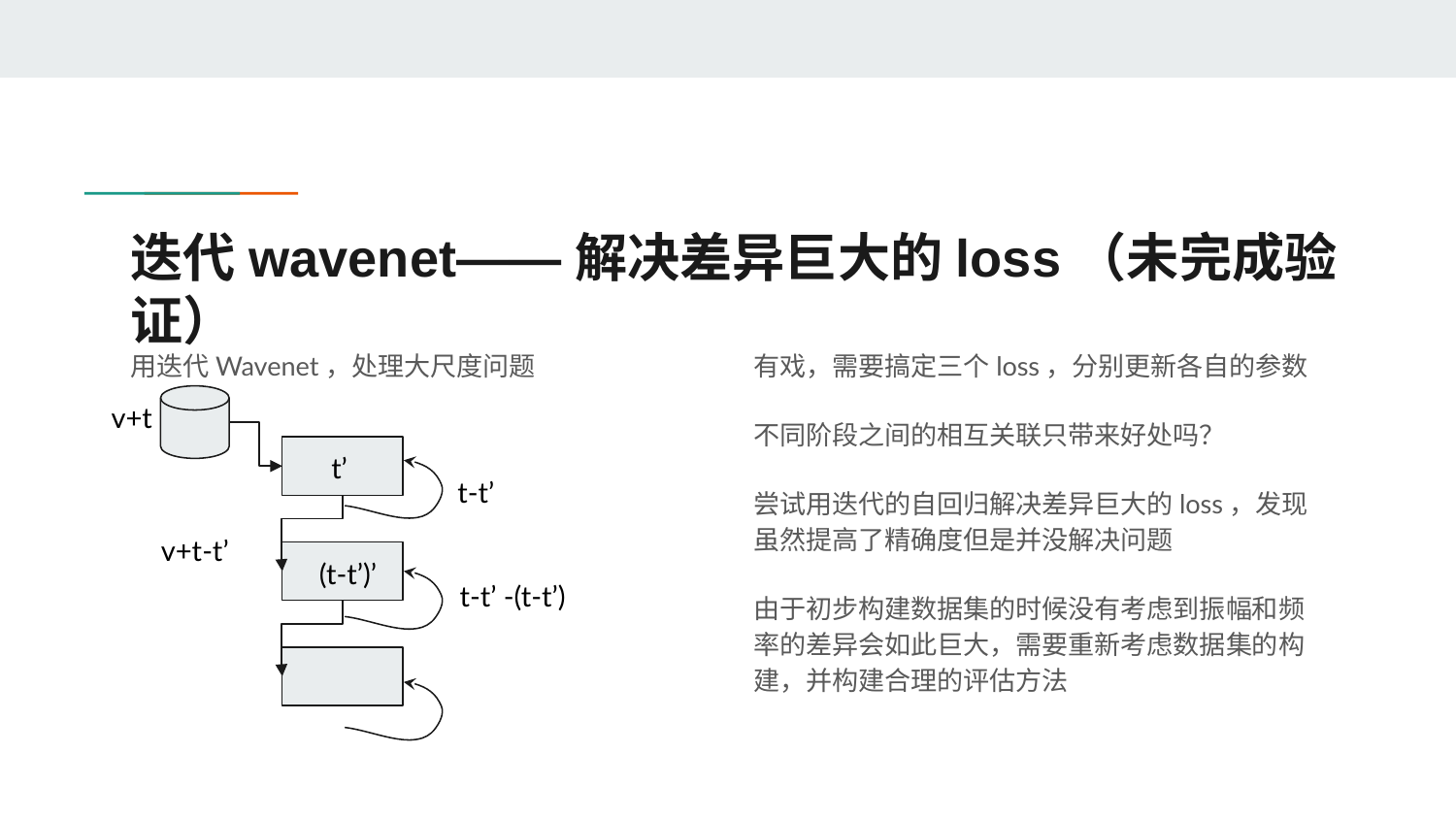

# 迭代wavenet——解决差异巨大的loss（未完成验证）
用迭代Wavenet，处理大尺度问题
有戏，需要搞定三个loss，分别更新各自的参数
不同阶段之间的相互关联只带来好处吗？
尝试用迭代的自回归解决差异巨大的loss，发现虽然提高了精确度但是并没解决问题
由于初步构建数据集的时候没有考虑到振幅和频率的差异会如此巨大，需要重新考虑数据集的构建，并构建合理的评估方法
v+t

t’

t-t’
v+t-t’
(t-t’)’

t-t’ -(t-t’)